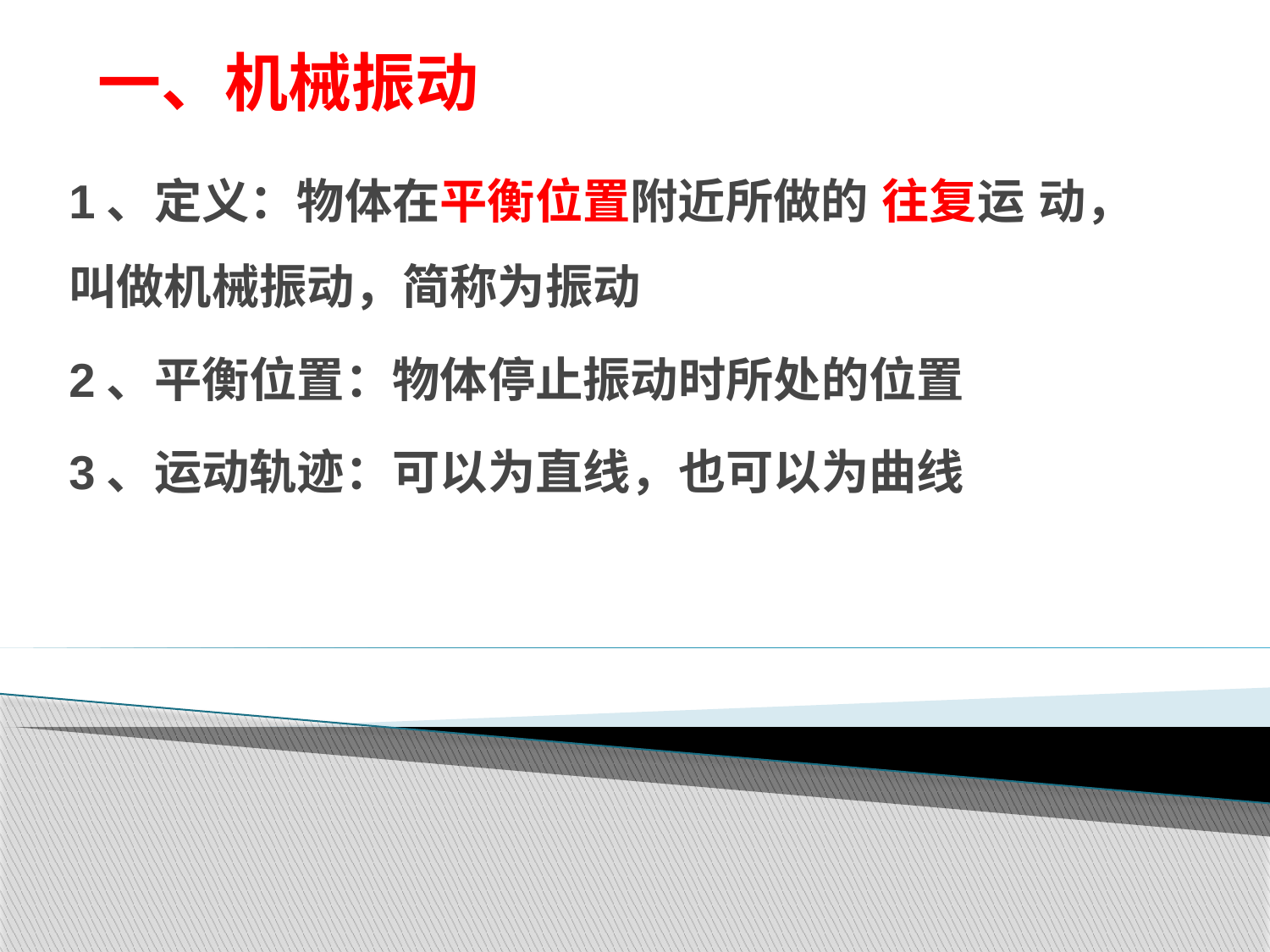

一、机械振动
1、定义：物体在平衡位置附近所做的 往复运 动，叫做机械振动，简称为振动
2、平衡位置：物体停止振动时所处的位置
3、运动轨迹：可以为直线，也可以为曲线